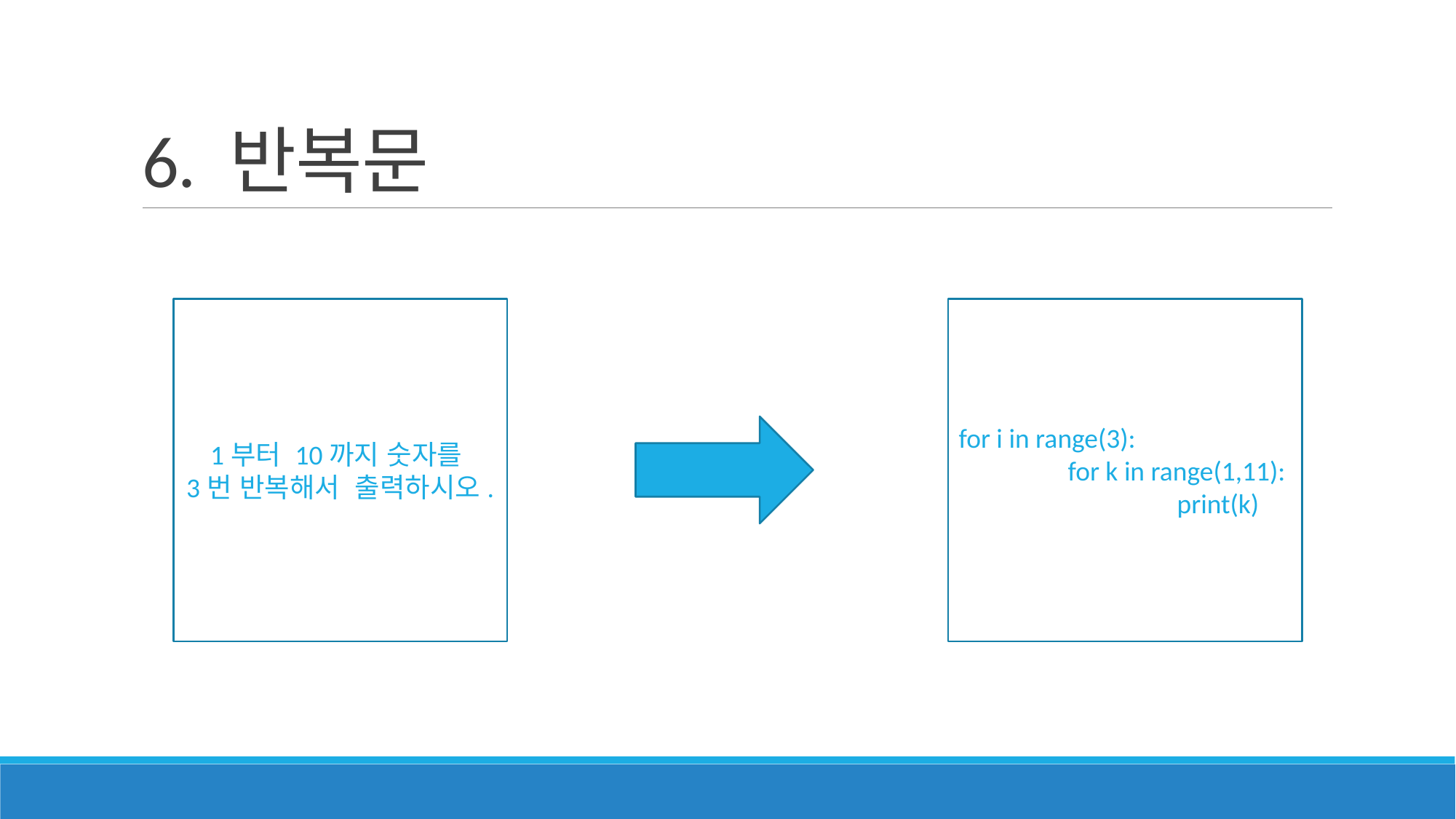

# 6. 반복문
1부터 10까지 숫자를
3번 반복해서  출력하시오.
for i in range(3):
	for k in range(1,11):
		print(k)